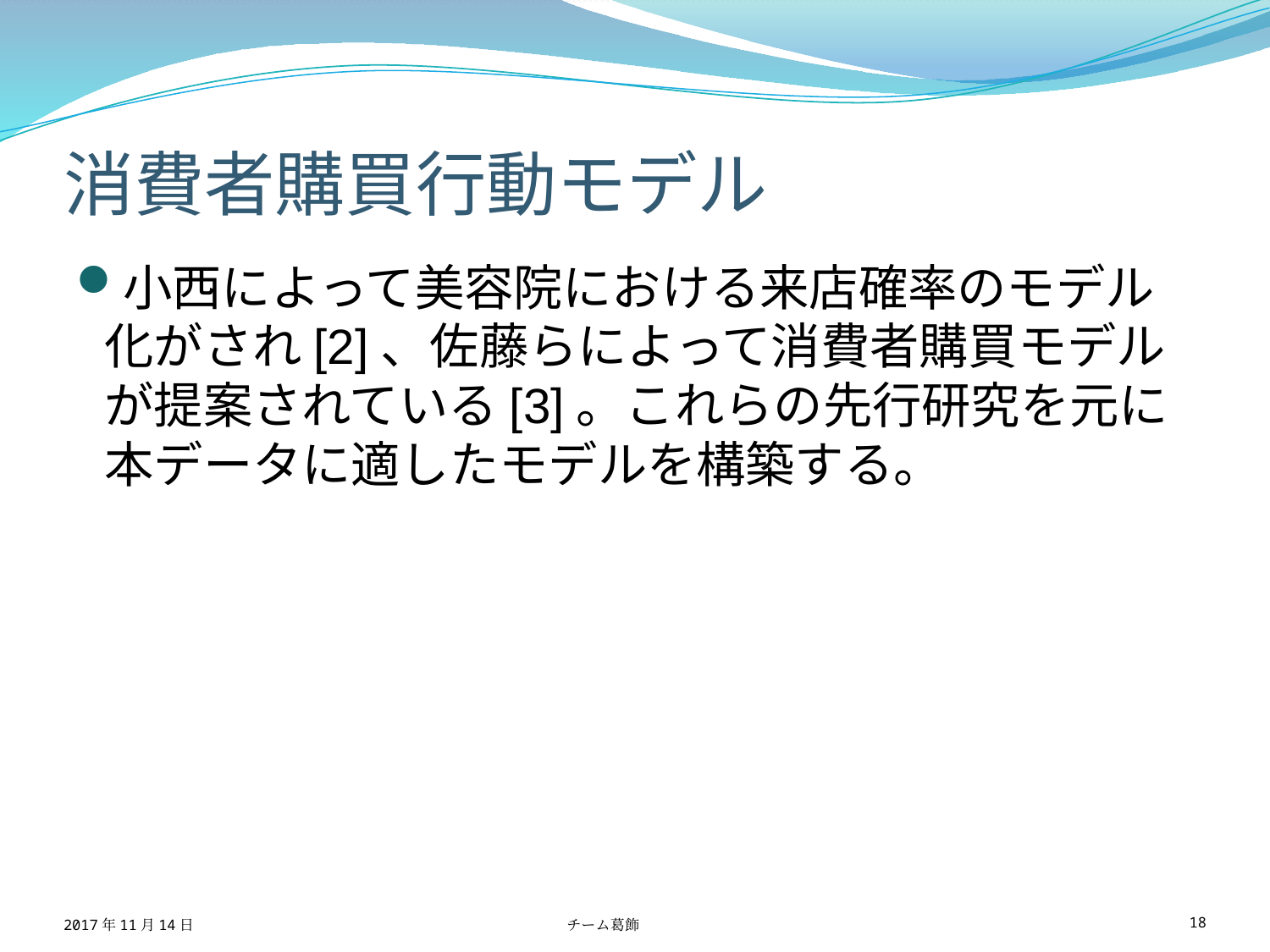

# 消費者購買行動モデル
小西によって美容院における来店確率のモデル化がされ[2]、佐藤らによって消費者購買モデルが提案されている[3]。これらの先行研究を元に本データに適したモデルを構築する。
2017年11月14日
チーム葛飾
18